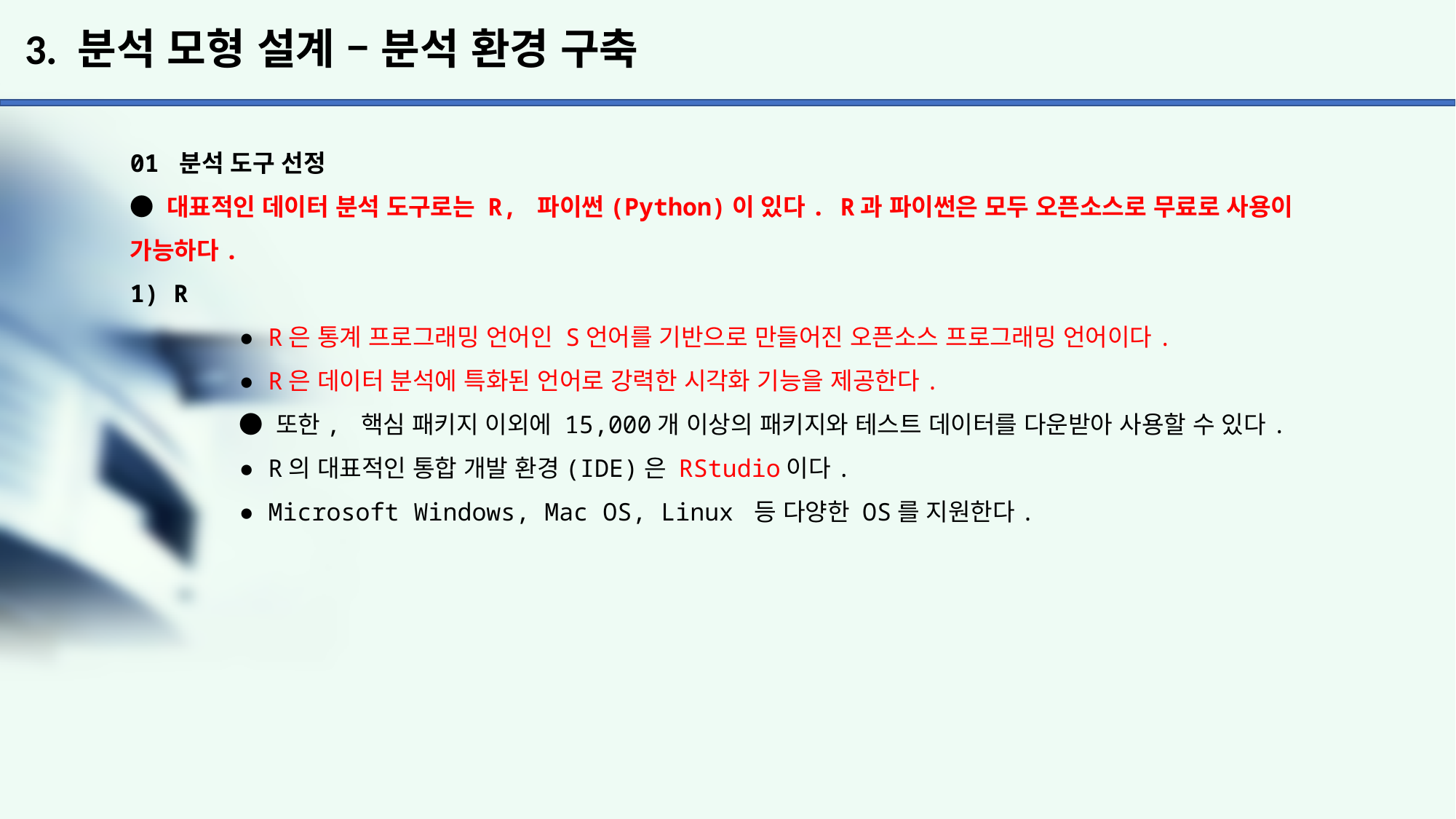

# 3. 분석 모형 설계 – 분석 환경 구축
01 분석 도구 선정
● 대표적인 데이터 분석 도구로는 R, 파이썬(Python)이 있다. R과 파이썬은 모두 오픈소스로 무료로 사용이
가능하다.
1) R
	● R은 통계 프로그래밍 언어인 S언어를 기반으로 만들어진 오픈소스 프로그래밍 언어이다.
	● R은 데이터 분석에 특화된 언어로 강력한 시각화 기능을 제공한다.
	● 또한, 핵심 패키지 이외에 15,000개 이상의 패키지와 테스트 데이터를 다운받아 사용할 수 있다.
	● R의 대표적인 통합 개발 환경(IDE)은 RStudio이다.
	● Microsoft Windows, Mac OS, Linux 등 다양한 OS를 지원한다.